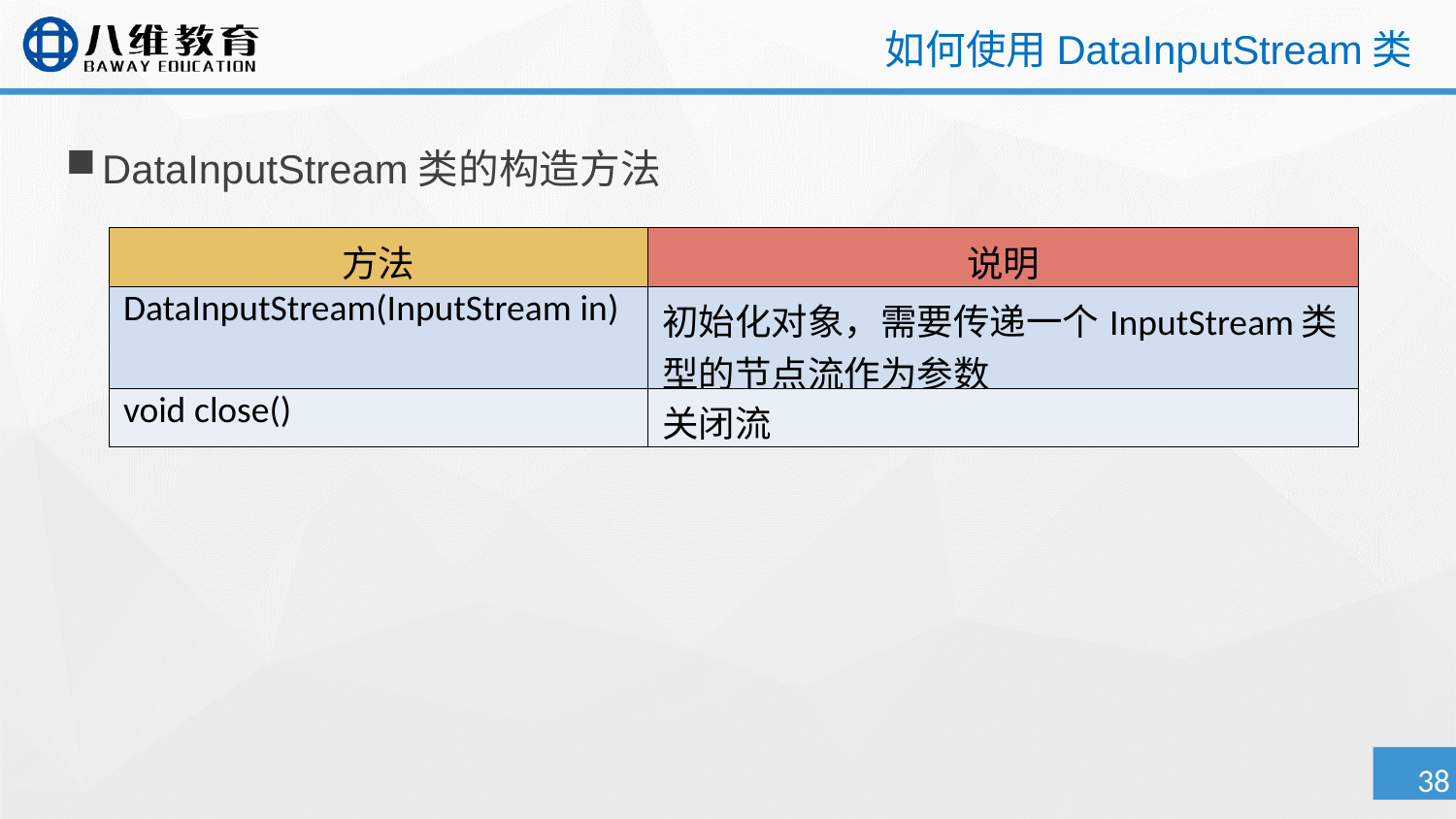

# 如何使用DataInputStream类
DataInputStream类的构造方法
| 方法 | 说明 |
| --- | --- |
| DataInputStream(InputStream in) | 初始化对象，需要传递一个InputStream类型的节点流作为参数 |
| void close() | 关闭流 |